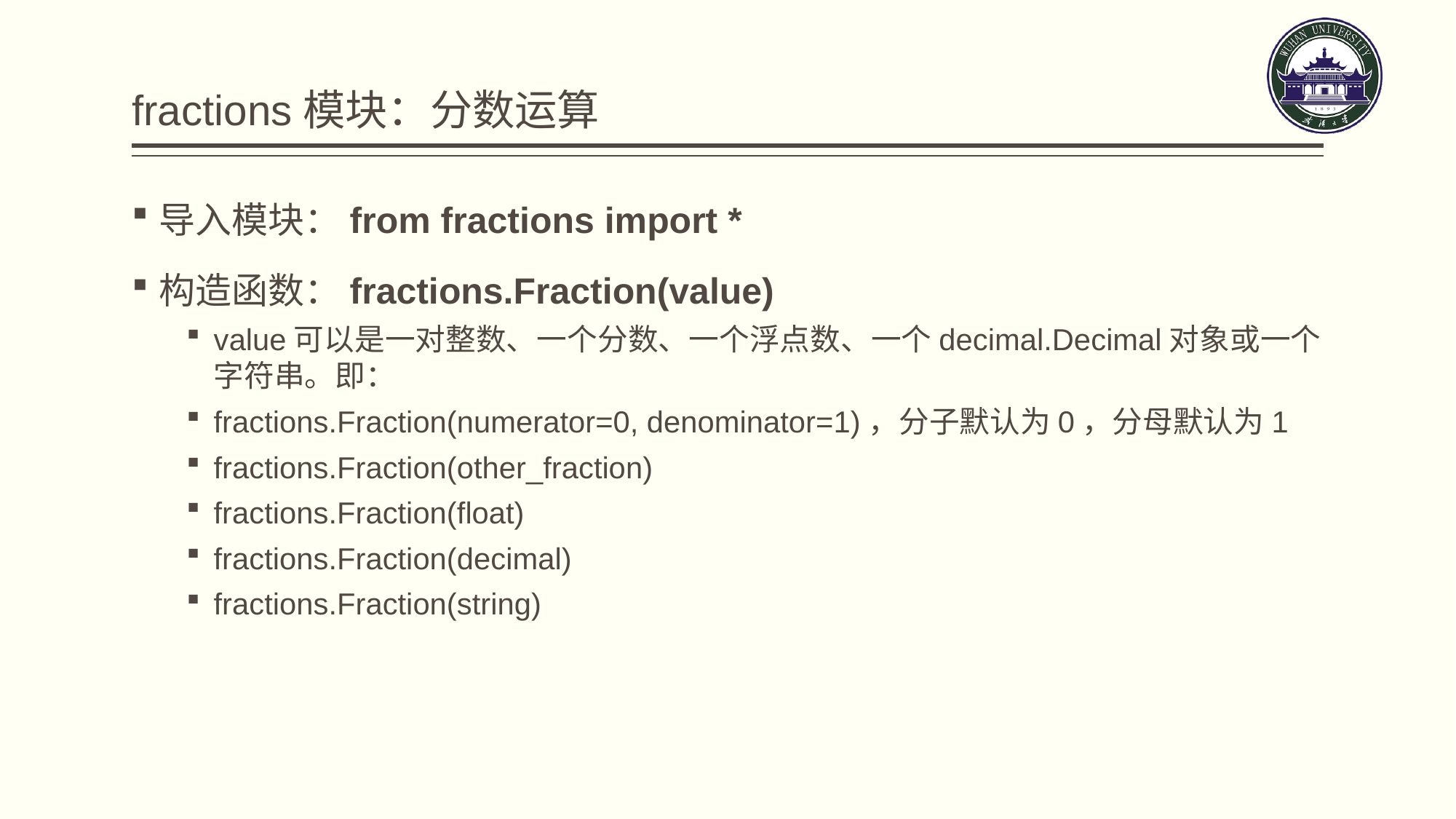

# fractions模块：分数运算
导入模块：from fractions import *
构造函数：fractions.Fraction(value)
value可以是一对整数、一个分数、一个浮点数、一个decimal.Decimal对象或一个字符串。即：
fractions.Fraction(numerator=0, denominator=1)，分子默认为0，分母默认为1
fractions.Fraction(other_fraction)
fractions.Fraction(float)
fractions.Fraction(decimal)
fractions.Fraction(string)